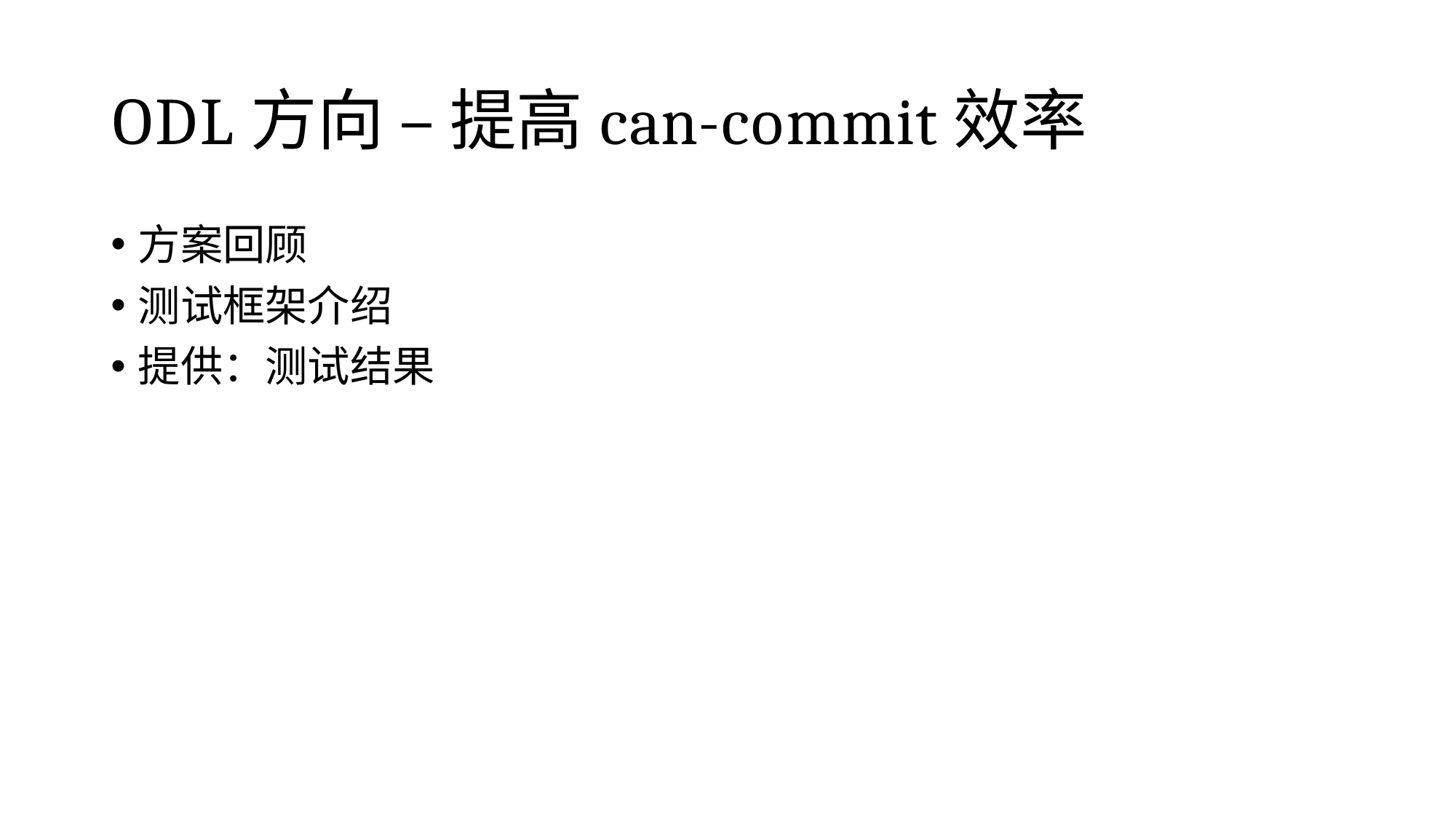

# ODL方向 – 提高can-commit效率
方案回顾
测试框架介绍
提供：测试结果